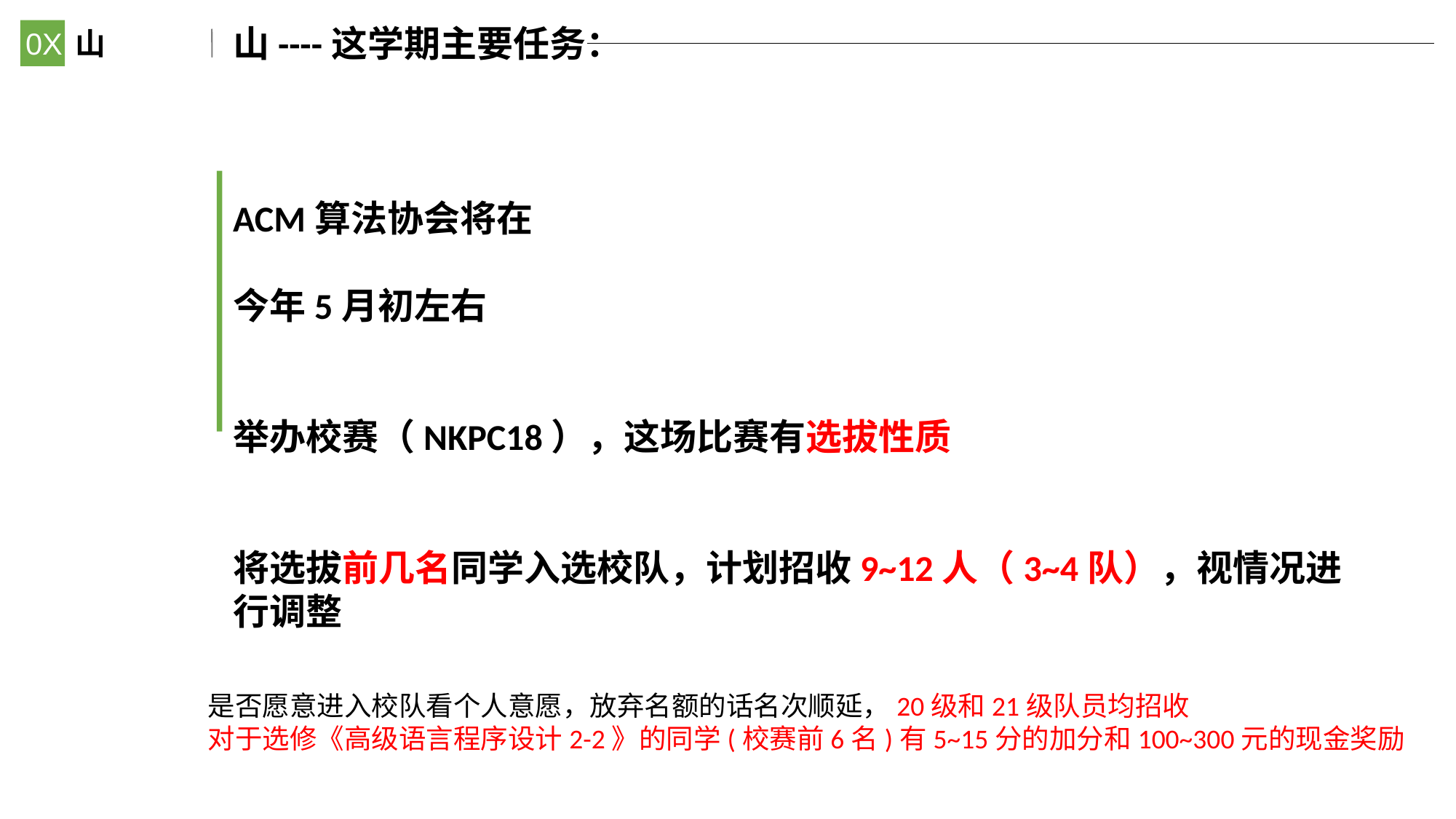

山----这学期主要任务：

ACM算法协会将在

今年5月初左右

举办校赛（NKPC18），这场比赛有选拔性质

将选拔前几名同学入选校队，计划招收9~12人（3~4队），视情况进行调整

0X
山

是否愿意进入校队看个人意愿，放弃名额的话名次顺延，20级和21级队员均招收
对于选修《高级语言程序设计2-2》的同学(校赛前6名)有5~15分的加分和100~300元的现金奖励